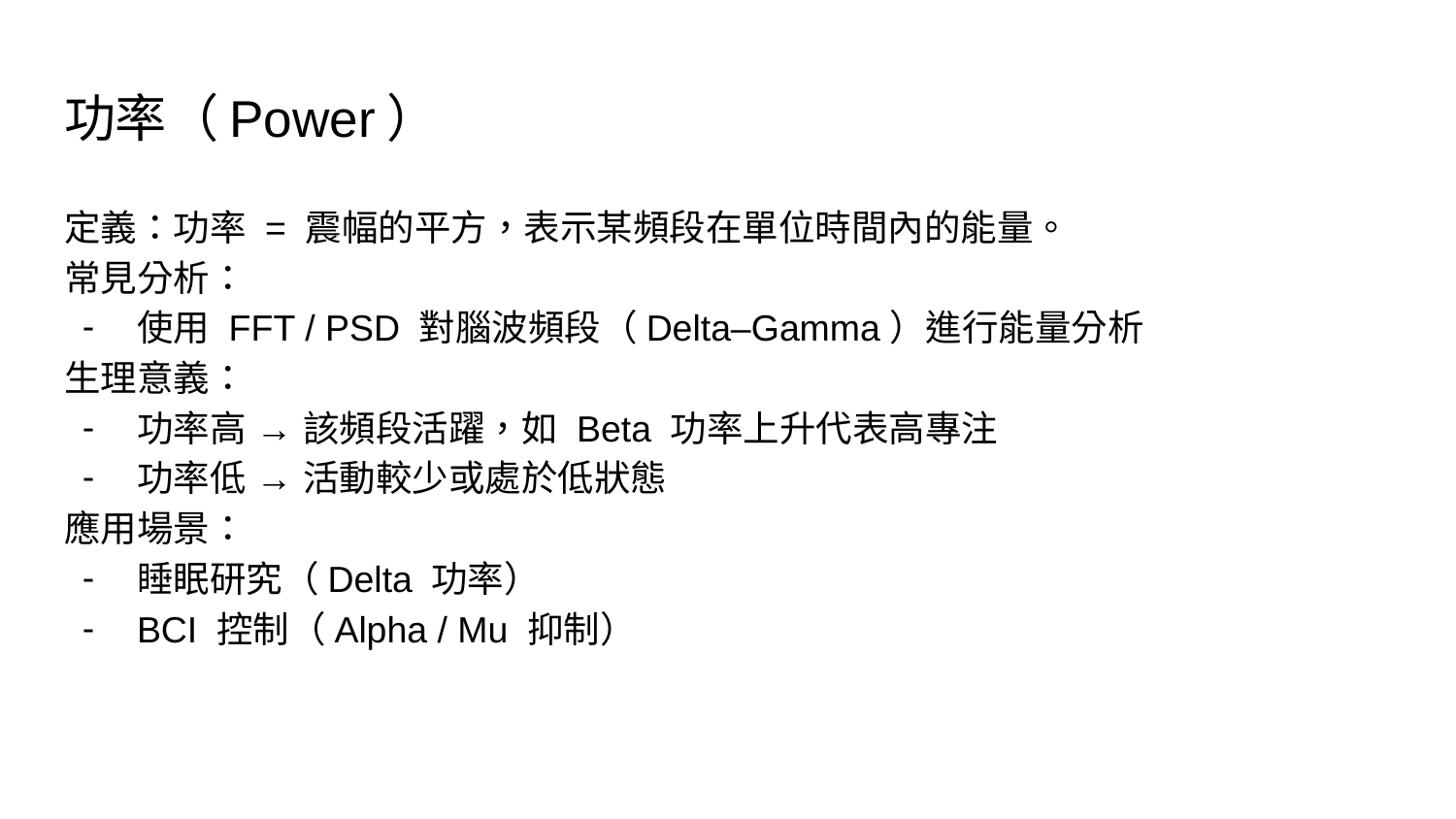

# 功率（Power）
定義：功率 = 震幅的平方，表示某頻段在單位時間內的能量。
常見分析：
使用 FFT / PSD 對腦波頻段（Delta–Gamma）進行能量分析
生理意義：
功率高 → 該頻段活躍，如 Beta 功率上升代表高專注
功率低 → 活動較少或處於低狀態
應用場景：
睡眠研究（Delta 功率）
BCI 控制（Alpha / Mu 抑制）